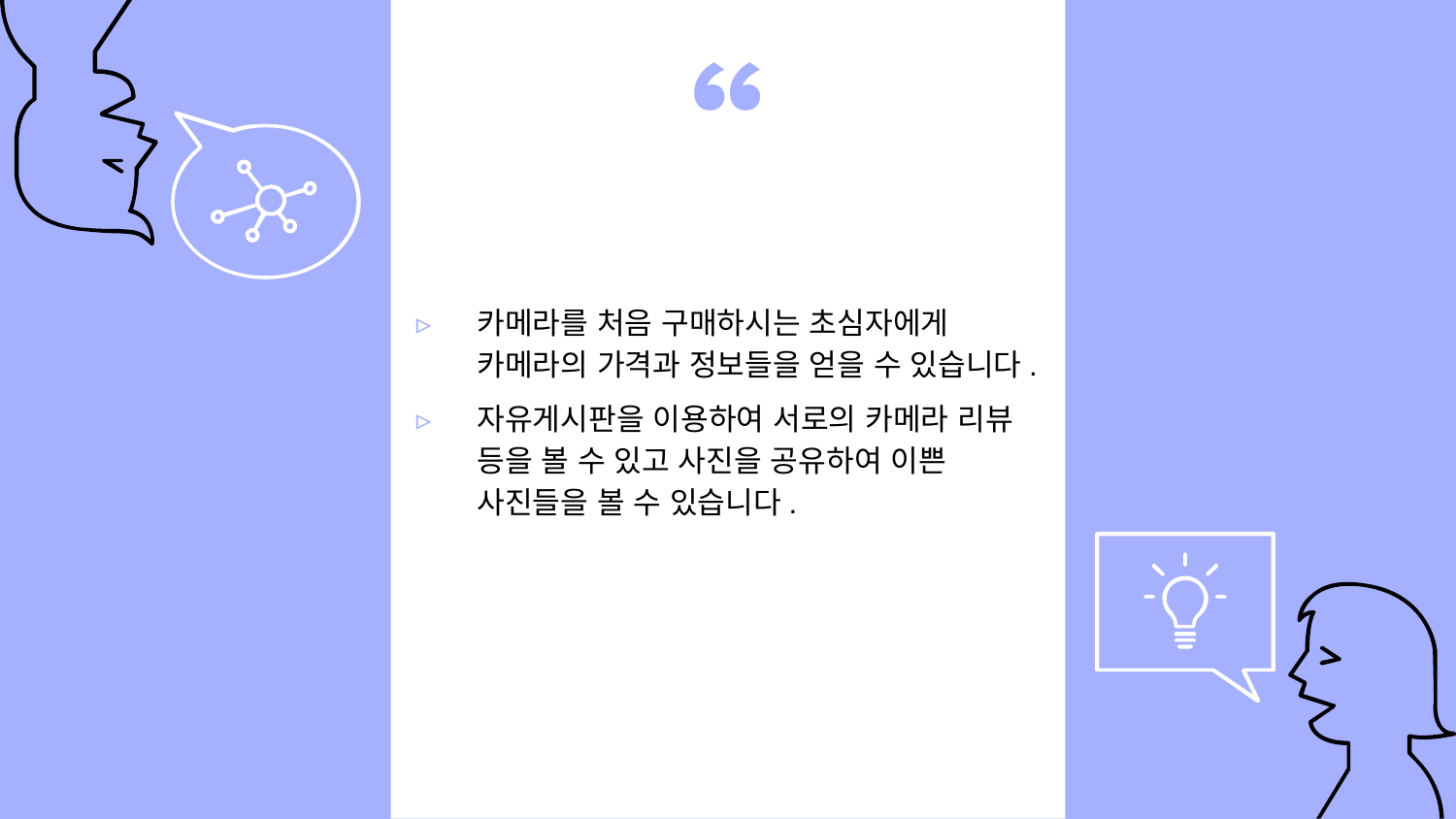

카메라를 처음 구매하시는 초심자에게 카메라의 가격과 정보들을 얻을 수 있습니다.
자유게시판을 이용하여 서로의 카메라 리뷰 등을 볼 수 있고 사진을 공유하여 이쁜 사진들을 볼 수 있습니다.